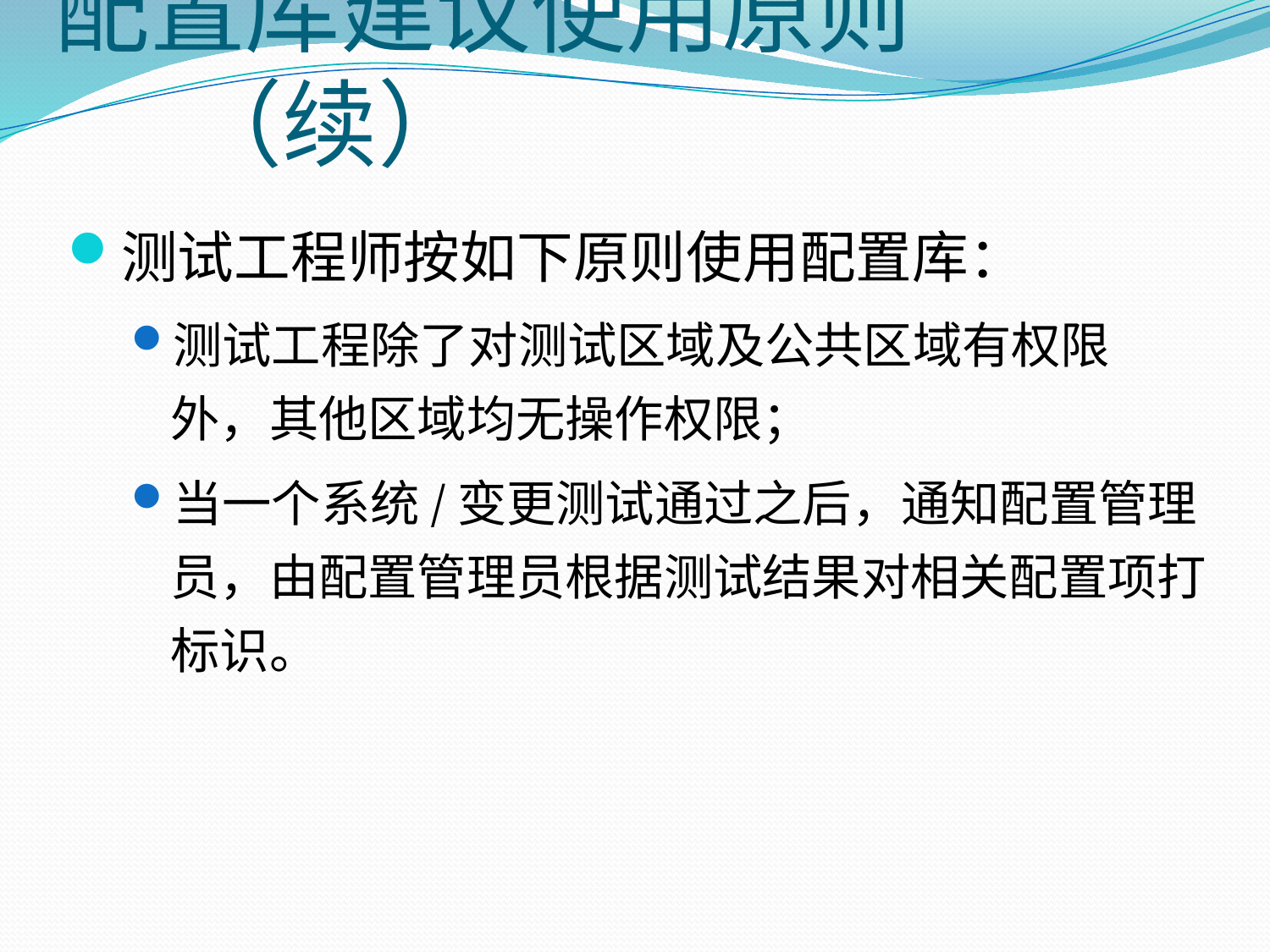

配置库建议使用原则（续）
测试工程师按如下原则使用配置库：
测试工程除了对测试区域及公共区域有权限外，其他区域均无操作权限；
当一个系统/变更测试通过之后，通知配置管理员，由配置管理员根据测试结果对相关配置项打标识。